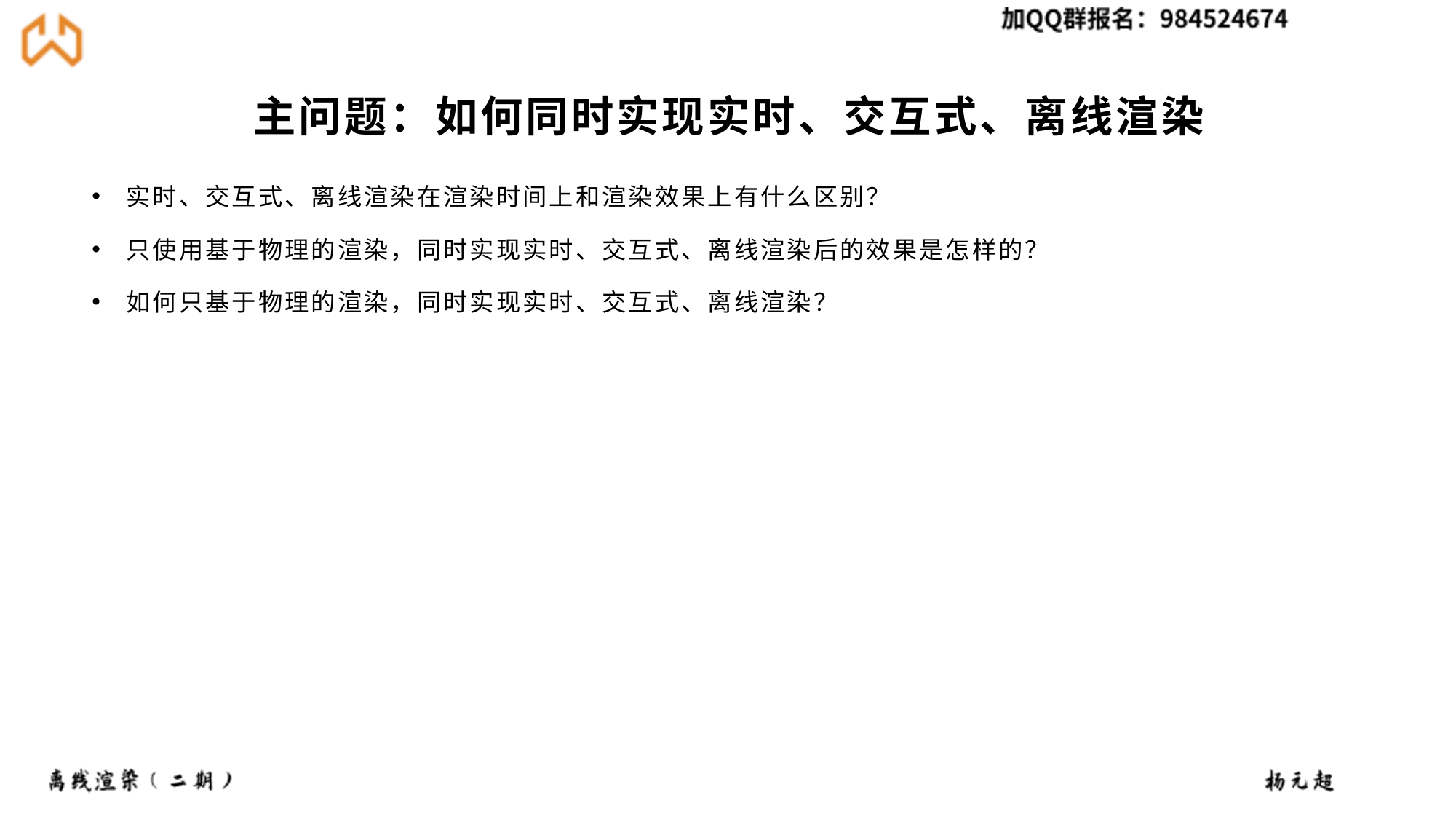

# 主问题：如何同时实现实时、交互式、离线渲染
实时、交互式、离线渲染在渲染时间上和渲染效果上有什么区别？
只使用基于物理的渲染，同时实现实时、交互式、离线渲染后的效果是怎样的？
如何只基于物理的渲染，同时实现实时、交互式、离线渲染？